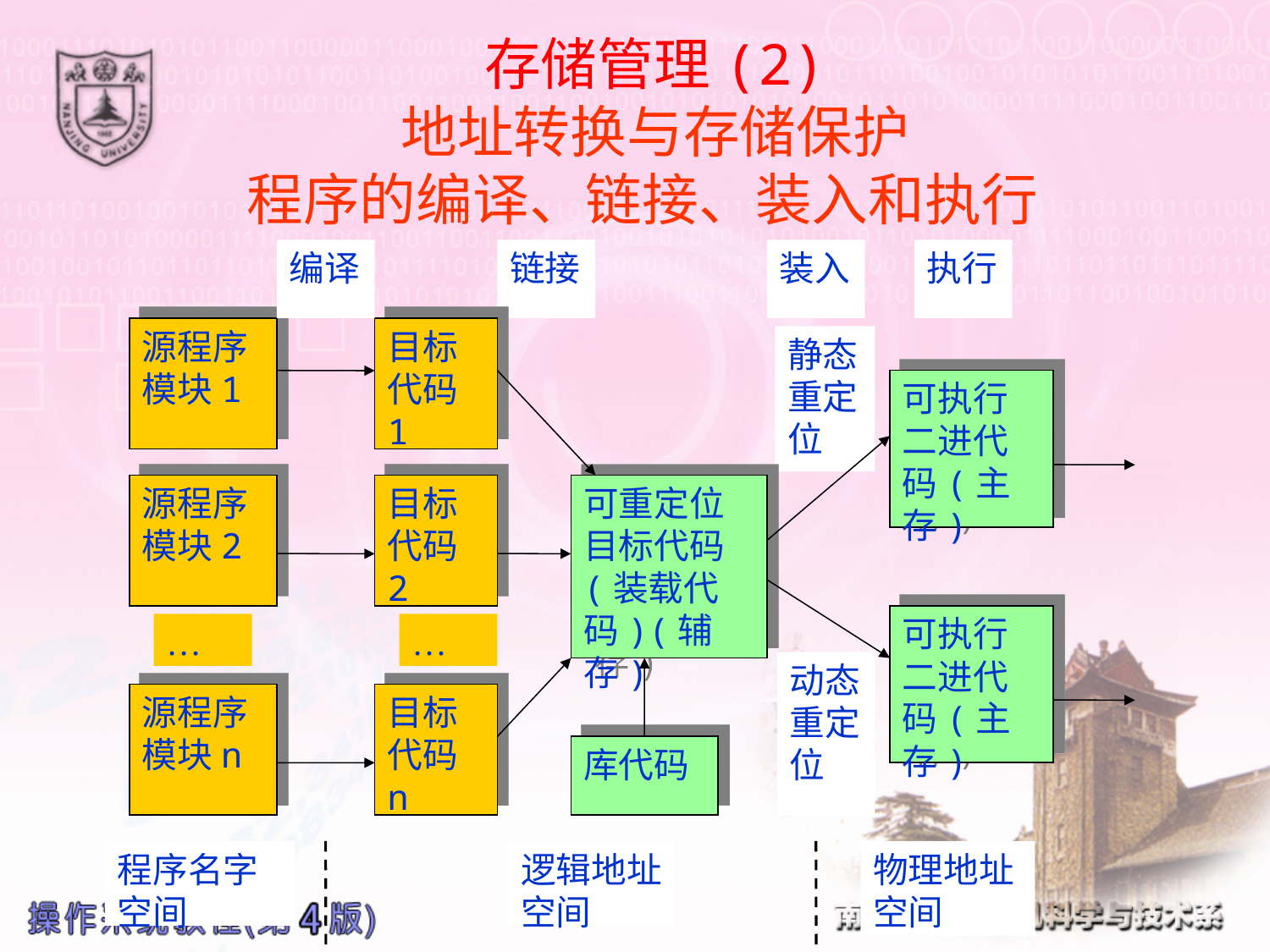

# 存储管理(2) 地址转换与存储保护 程序的编译、链接、装入和执行
编译
链接
装入
执行
源程序模块1
目标代码1
静态重定位

可执行二进代码(主存)

源程序模块2
目标代码2
可重定位目标代码(装载代码)(辅存)

可执行二进代码(主存)

…
…
动态重定位

源程序模块n
目标代码n
库代码

程序名字
空间

逻辑地址
空间

物理地址
空间